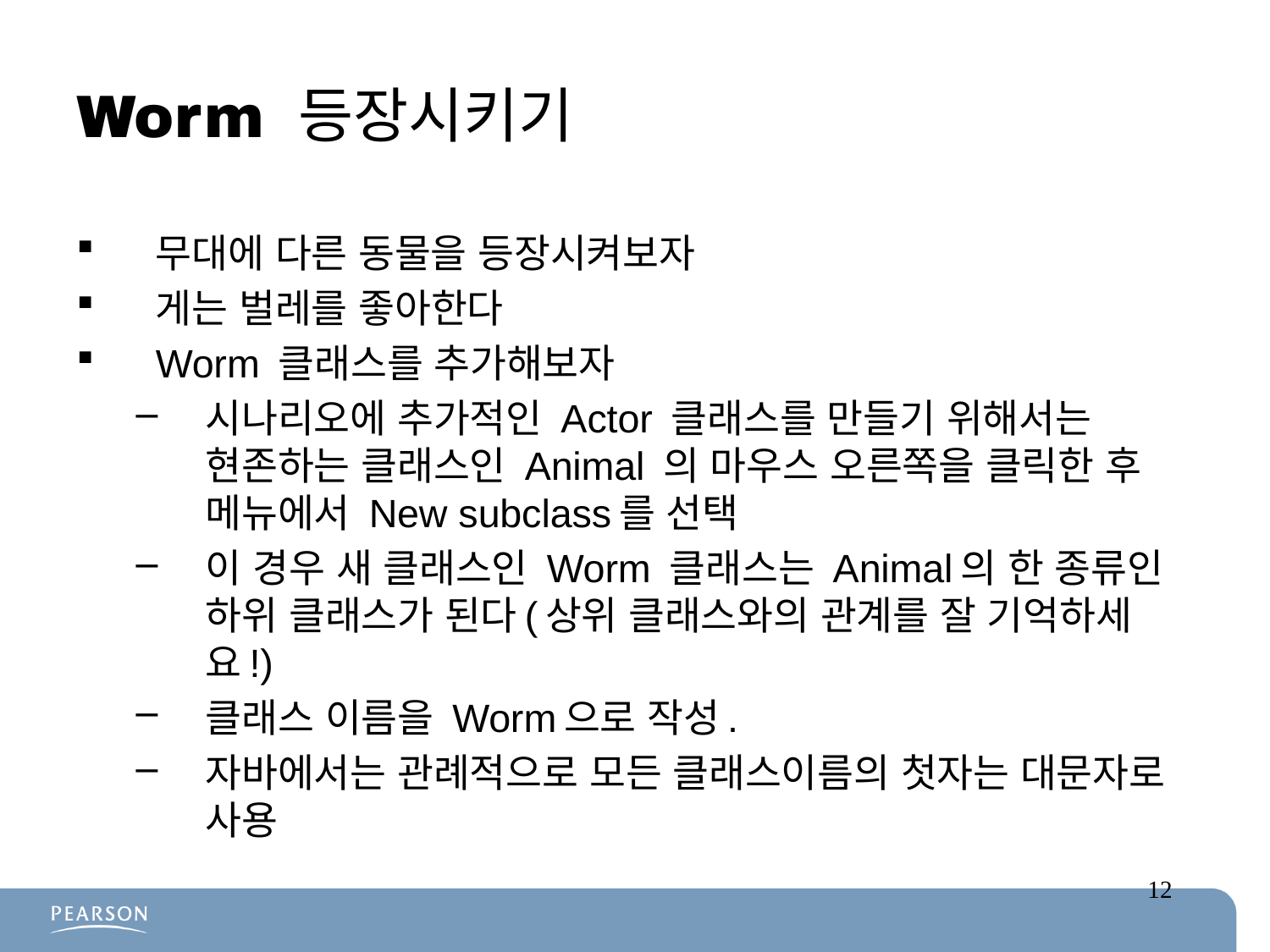

# Worm 등장시키기
무대에 다른 동물을 등장시켜보자
게는 벌레를 좋아한다
Worm 클래스를 추가해보자
시나리오에 추가적인 Actor 클래스를 만들기 위해서는 현존하는 클래스인 Animal 의 마우스 오른쪽을 클릭한 후 메뉴에서 New subclass를 선택
이 경우 새 클래스인 Worm 클래스는 Animal의 한 종류인 하위 클래스가 된다(상위 클래스와의 관계를 잘 기억하세요!)
클래스 이름을 Worm으로 작성.
자바에서는 관례적으로 모든 클래스이름의 첫자는 대문자로 사용
12